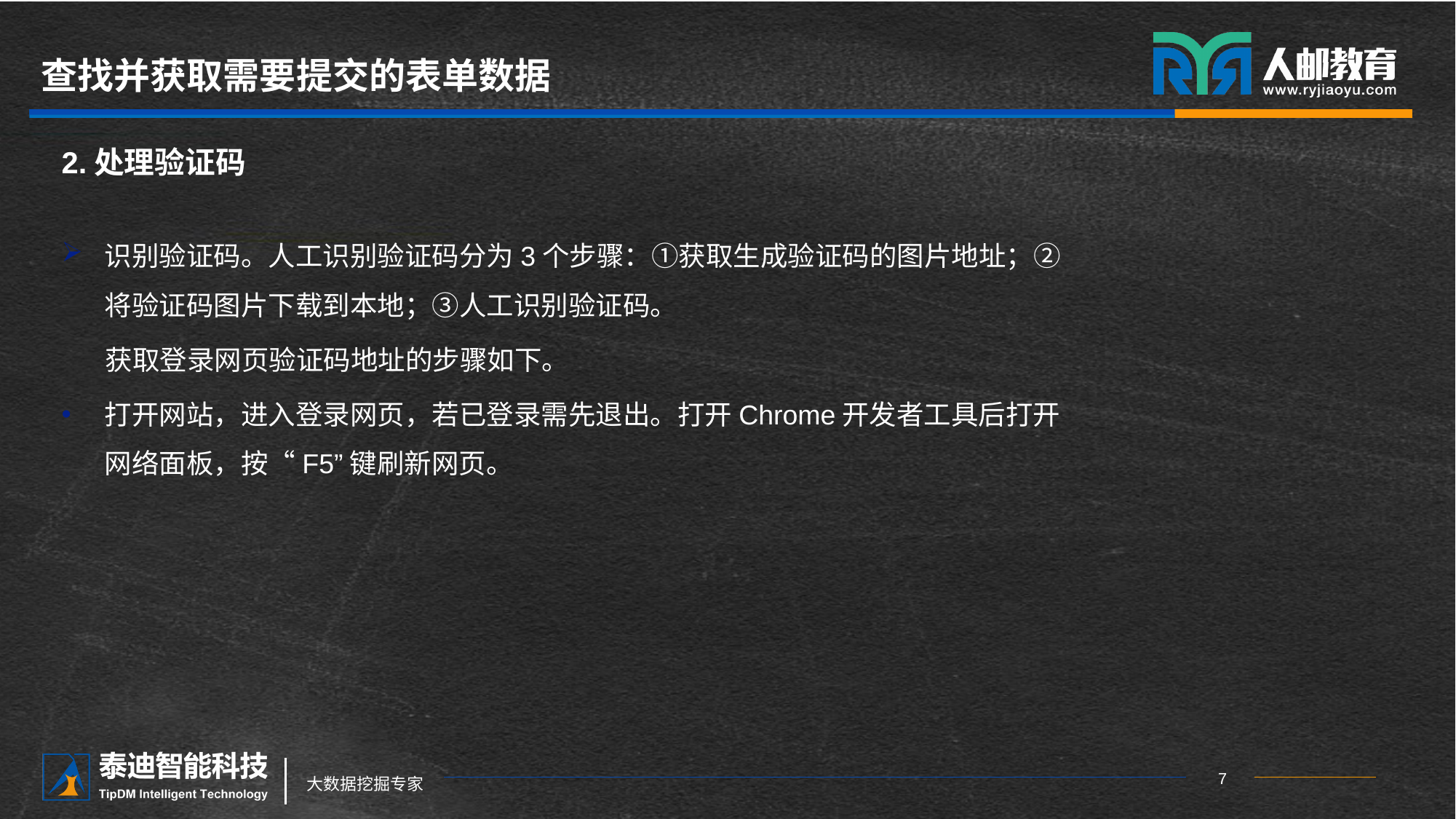

# 查找并获取需要提交的表单数据
2.处理验证码
识别验证码。人工识别验证码分为3个步骤：①获取生成验证码的图片地址；②将验证码图片下载到本地；③人工识别验证码。
      获取登录网页验证码地址的步骤如下。
打开网站，进入登录网页，若已登录需先退出。打开Chrome开发者工具后打开网络面板，按“F5”键刷新网页。